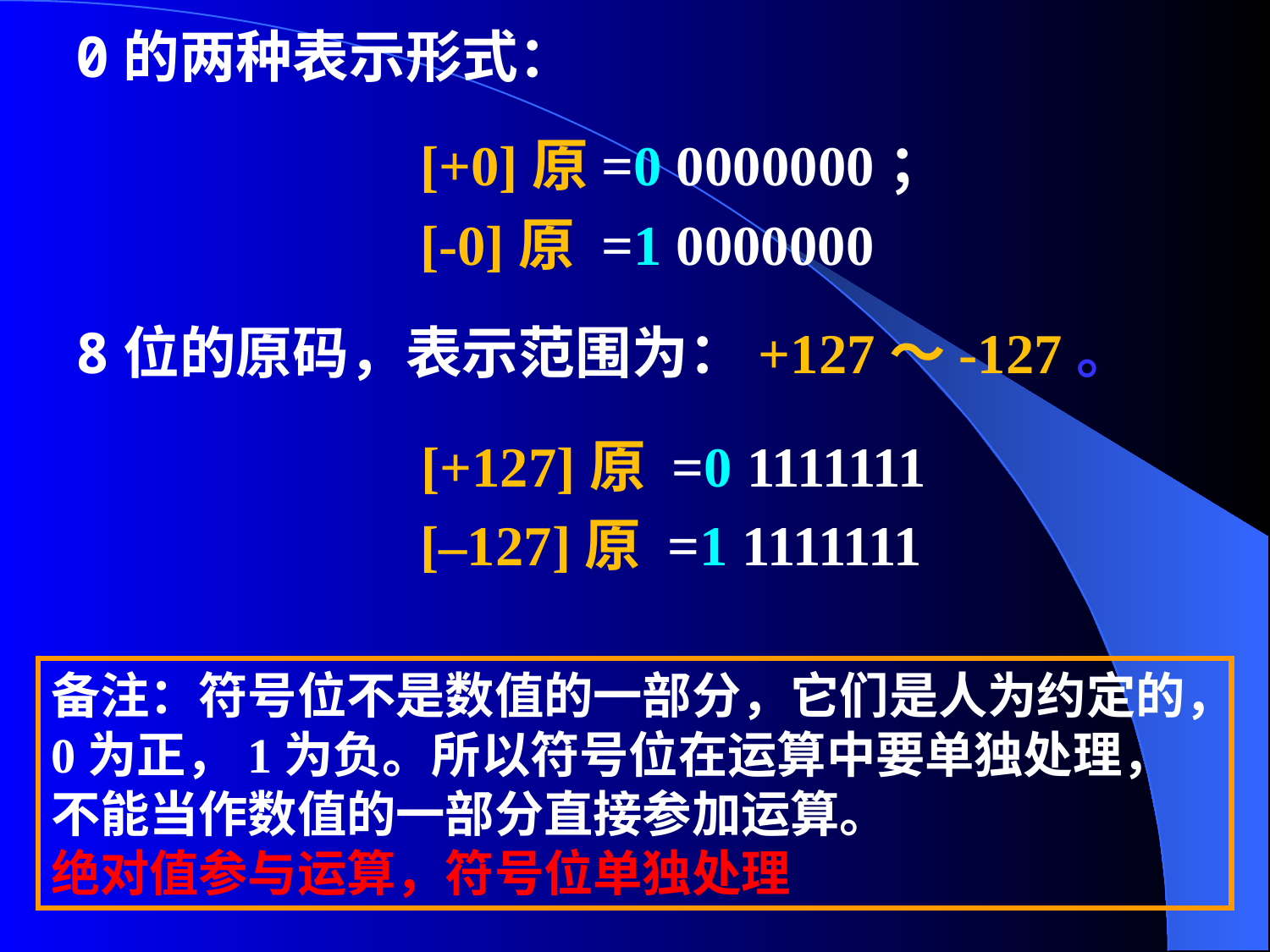

0的两种表示形式：

			   [+0]原=0 0000000；
			   [-0]原 =1 0000000

8位的原码，表示范围为：+127～-127。

		            [+127]原 =0 1111111
			   [–127]原 =1 1111111
备注：符号位不是数值的一部分，它们是人为约定的，0为正，1为负。所以符号位在运算中要单独处理，不能当作数值的一部分直接参加运算。
绝对值参与运算，符号位单独处理